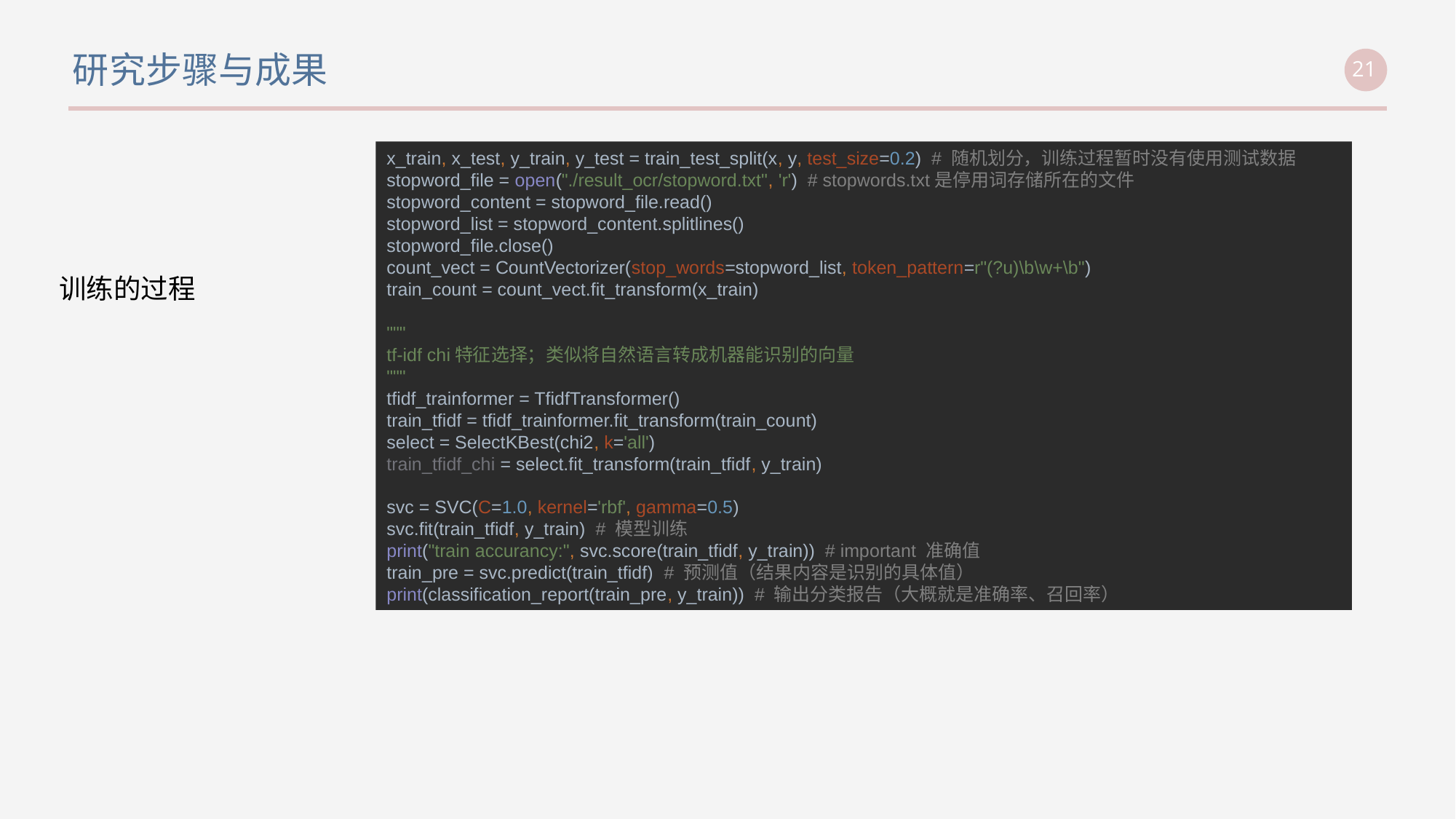

研究步骤与成果
x_train, x_test, y_train, y_test = train_test_split(x, y, test_size=0.2)  # 随机划分，训练过程暂时没有使用测试数据
stopword_file = open("./result_ocr/stopword.txt", 'r')  # stopwords.txt是停用词存储所在的文件
stopword_content = stopword_file.read()
stopword_list = stopword_content.splitlines()
stopword_file.close()
count_vect = CountVectorizer(stop_words=stopword_list, token_pattern=r"(?u)\b\w+\b")
train_count = count_vect.fit_transform(x_train)
"""
tf-idf chi特征选择；类似将自然语言转成机器能识别的向量
"""
tfidf_trainformer = TfidfTransformer()
train_tfidf = tfidf_trainformer.fit_transform(train_count)
select = SelectKBest(chi2, k='all')
train_tfidf_chi = select.fit_transform(train_tfidf, y_train)
svc = SVC(C=1.0, kernel='rbf', gamma=0.5)
svc.fit(train_tfidf, y_train)  # 模型训练
print("train accurancy:", svc.score(train_tfidf, y_train))  # important 准确值
train_pre = svc.predict(train_tfidf)  # 预测值（结果内容是识别的具体值）
print(classification_report(train_pre, y_train))  # 输出分类报告（大概就是准确率、召回率）
训练的过程